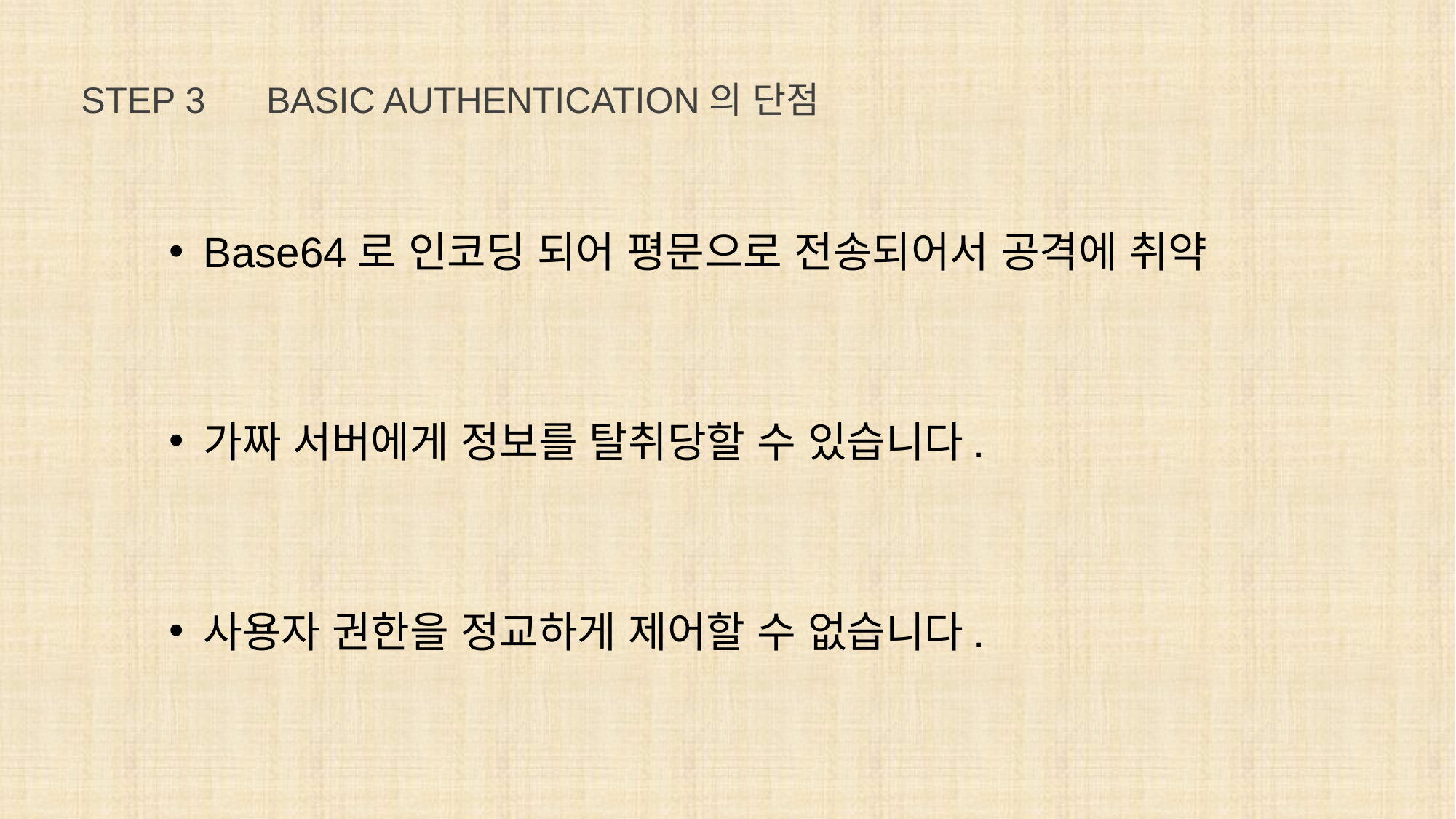

STEP 3      BASIC AUTHENTICATION의 단점
Base64로 인코딩 되어 평문으로 전송되어서 공격에 취약
가짜 서버에게 정보를 탈취당할 수 있습니다.
사용자 권한을 정교하게 제어할 수 없습니다.